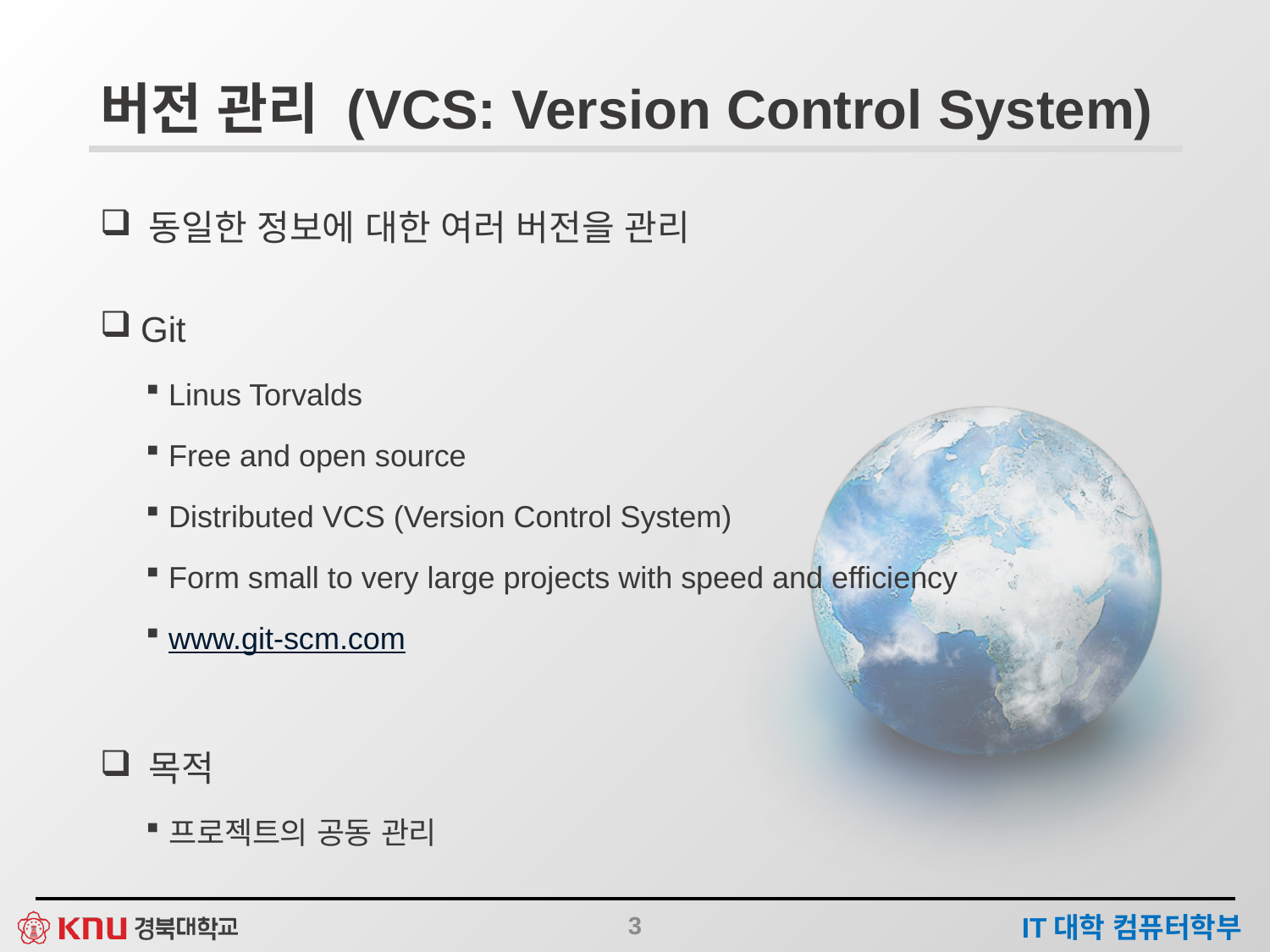

# 버전 관리 (VCS: Version Control System)
 동일한 정보에 대한 여러 버전을 관리

 Git
Linus Torvalds
Free and open source
Distributed VCS (Version Control System)
Form small to very large projects with speed and efficiency
www.git-scm.com

 목적
프로젝트의 공동 관리
3